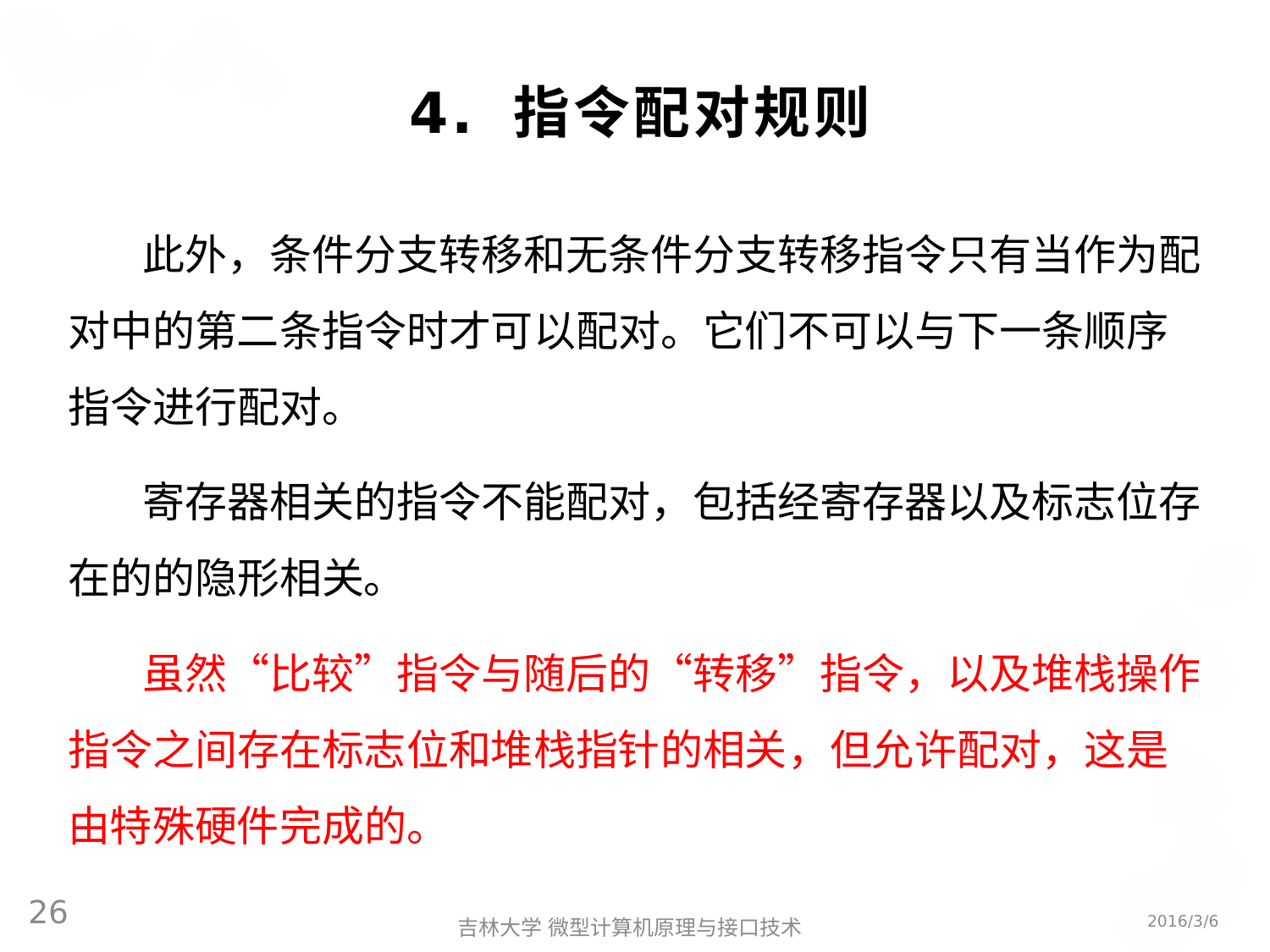

# 4. 指令配对规则
此外，条件分支转移和无条件分支转移指令只有当作为配对中的第二条指令时才可以配对。它们不可以与下一条顺序指令进行配对。
寄存器相关的指令不能配对，包括经寄存器以及标志位存在的的隐形相关。
虽然“比较”指令与随后的“转移”指令，以及堆栈操作指令之间存在标志位和堆栈指针的相关，但允许配对，这是由特殊硬件完成的。

26
2016/3/6
吉林大学 微型计算机原理与接口技术